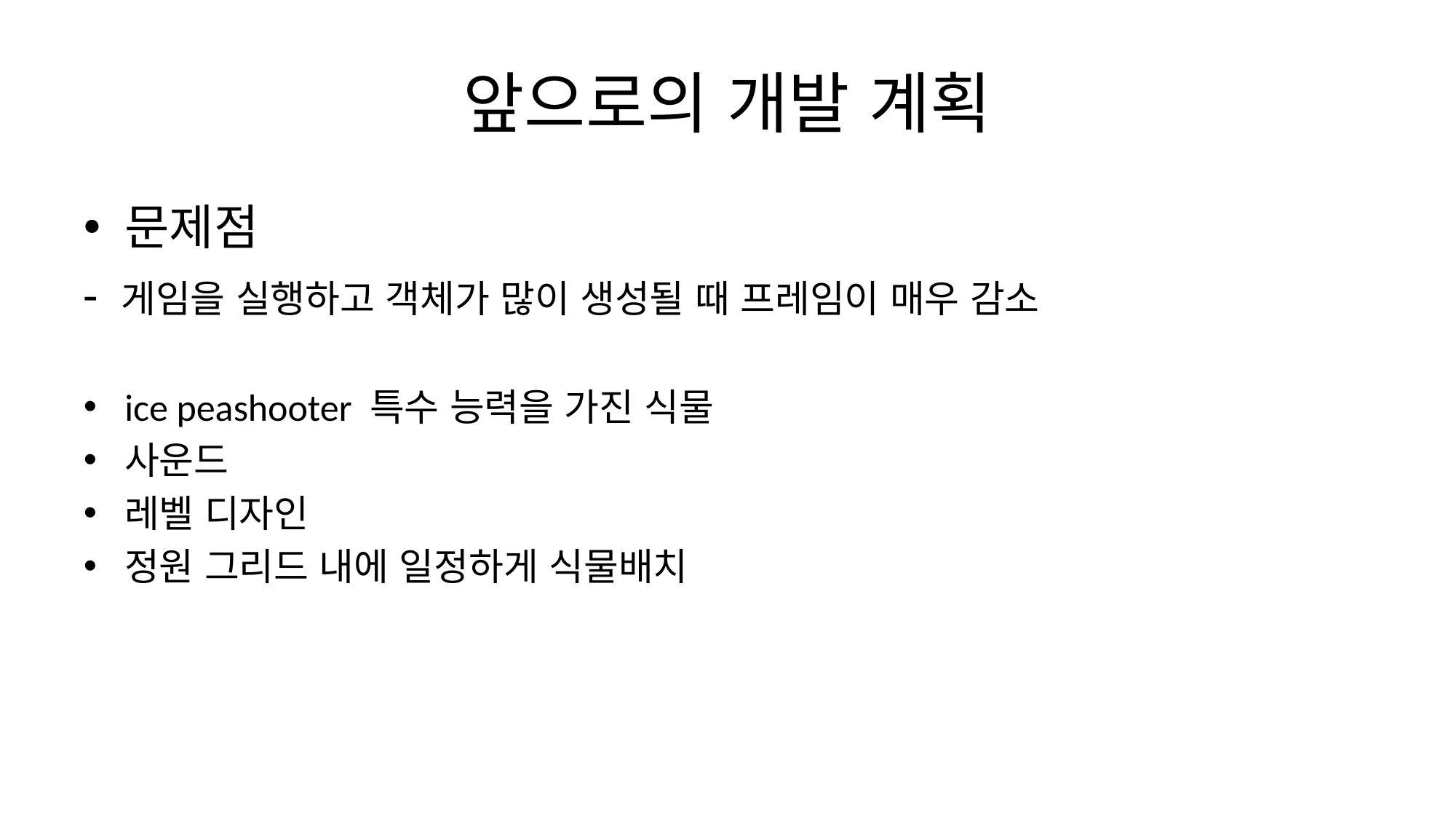

# 앞으로의 개발 계획
문제점
- 게임을 실행하고 객체가 많이 생성될 때 프레임이 매우 감소

ice peashooter 특수 능력을 가진 식물
사운드
레벨 디자인
정원 그리드 내에 일정하게 식물배치